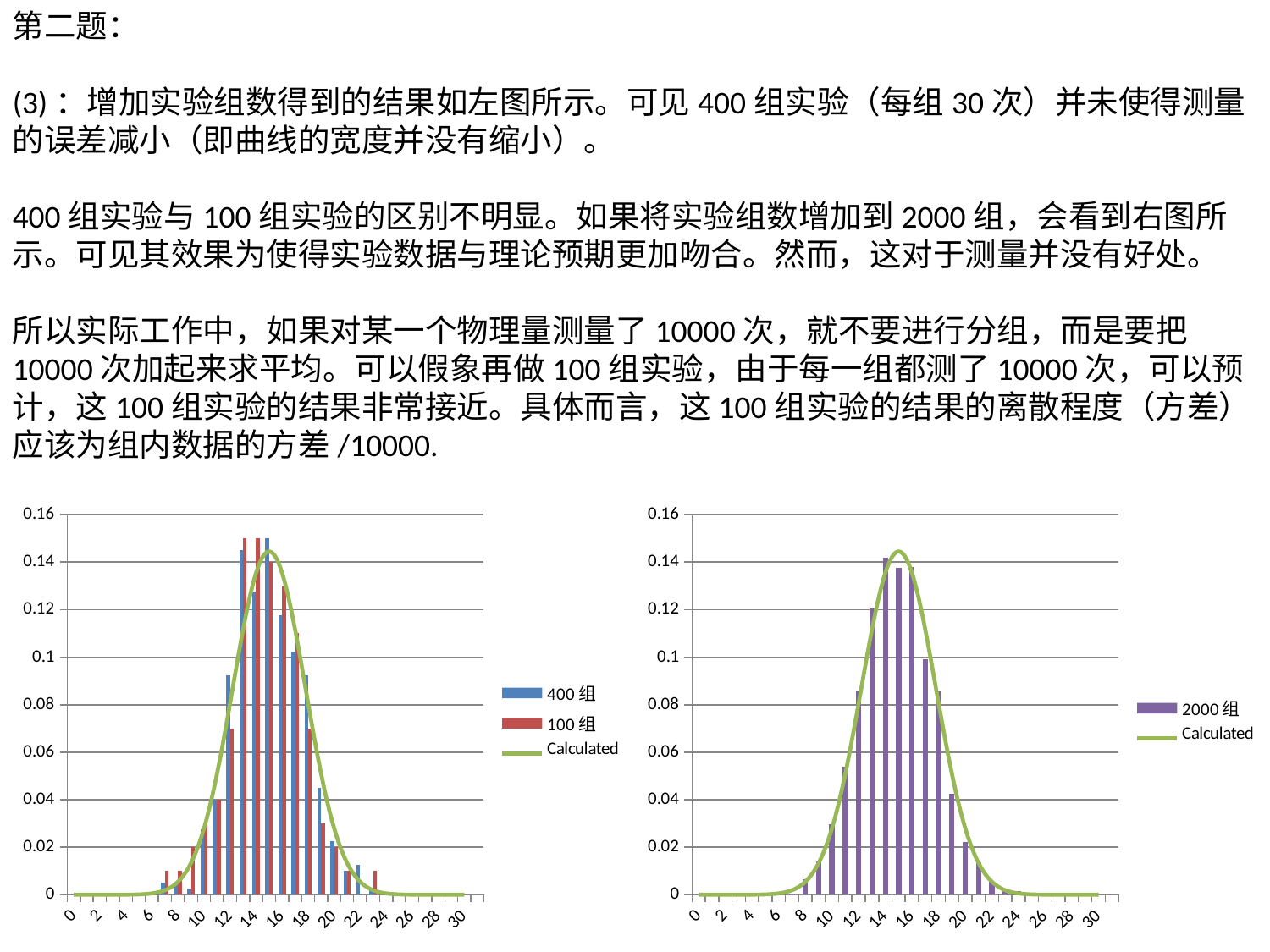

第二题：

(3)：增加实验组数得到的结果如左图所示。可见400组实验（每组30次）并未使得测量的误差减小（即曲线的宽度并没有缩小）。

400组实验与100组实验的区别不明显。如果将实验组数增加到2000组，会看到右图所示。可见其效果为使得实验数据与理论预期更加吻合。然而，这对于测量并没有好处。

所以实际工作中，如果对某一个物理量测量了10000次，就不要进行分组，而是要把10000次加起来求平均。可以假象再做100组实验，由于每一组都测了10000次，可以预计，这100组实验的结果非常接近。具体而言，这100组实验的结果的离散程度（方差）应该为组内数据的方差/10000.

### Chart

| Category | 400组 | 100组 | Calculated |
|---|---|---|---|
| 0 | 0.0 | 0.0 | 9.313225746154785e-10 |
| 1 | 0.0 | 0.0 | 2.7939677238464365e-08 |
| 2 | 0.0 | 0.0 | 4.051253199577333e-07 |
| 3 | 0.0 | 0.0 | 3.7811696529388436e-06 |
| 4 | 0.0 | 0.0 | 2.552289515733719e-05 |
| 5 | 0.0 | 0.0 | 0.0001327190548181534 |
| 6 | 0.0 | 0.0 | 0.000552996061742306 |
| 7 | 0.005 | 0.01 | 0.0018959864974021912 |
| 8 | 0.005 | 0.01 | 0.0054509611800313005 |
| 9 | 0.0025 | 0.02 | 0.013324571773409847 |
| 10 | 0.0275 | 0.03 | 0.027981600724160675 |
| 11 | 0.04 | 0.04 | 0.050875637680292136 |
| 12 | 0.0925 | 0.07 | 0.08055309299379589 |
| 13 | 0.145 | 0.15 | 0.11153505183756354 |
| 14 | 0.1275 | 0.15 | 0.13543542008847 |
| 15 | 0.15 | 0.14 | 0.144464448094368 |
| 16 | 0.1175 | 0.13 | 0.13543542008847 |
| 17 | 0.1025 | 0.11 | 0.11153505183756353 |
| 18 | 0.0925 | 0.07 | 0.08055309299379589 |
| 19 | 0.045 | 0.03 | 0.05087563768029214 |
| 20 | 0.0225 | 0.02 | 0.027981600724160675 |
| 21 | 0.01 | 0.01 | 0.013324571773409845 |
| 22 | 0.0125 | 0.0 | 0.0054509611800313005 |
| 23 | 0.0025 | 0.01 | 0.0018959864974021916 |
| 24 | 0.0 | 0.0 | 0.0005529960617423059 |
| 25 | 0.0 | 0.0 | 0.0001327190548181534 |
| 26 | 0.0 | 0.0 | 2.552289515733719e-05 |
| 27 | 0.0 | 0.0 | 3.781169652938843e-06 |
| 28 | 0.0 | 0.0 | 4.051253199577333e-07 |
| 29 | 0.0 | 0.0 | 2.7939677238464365e-08 |
| 30 | 0.0 | 0.0 | 9.313225746154785e-10 |
| More | None | None | None |

### Chart

| Category | 2000组 | Calculated |
|---|---|---|
| 0 | 0.0 | 9.313225746154785e-10 |
| 1 | 0.0 | 2.7939677238464365e-08 |
| 2 | 0.0 | 4.051253199577333e-07 |
| 3 | 0.0 | 3.7811696529388436e-06 |
| 4 | 0.0 | 2.552289515733719e-05 |
| 5 | 0.0 | 0.0001327190548181534 |
| 6 | 0.0005 | 0.000552996061742306 |
| 7 | 0.0005 | 0.0018959864974021912 |
| 8 | 0.0065 | 0.0054509611800313005 |
| 9 | 0.014 | 0.013324571773409847 |
| 10 | 0.0295 | 0.027981600724160675 |
| 11 | 0.054 | 0.050875637680292136 |
| 12 | 0.086 | 0.08055309299379589 |
| 13 | 0.1205 | 0.11153505183756354 |
| 14 | 0.142 | 0.13543542008847 |
| 15 | 0.1375 | 0.144464448094368 |
| 16 | 0.138 | 0.13543542008847 |
| 17 | 0.099 | 0.11153505183756353 |
| 18 | 0.0855 | 0.08055309299379589 |
| 19 | 0.0425 | 0.05087563768029214 |
| 20 | 0.022 | 0.027981600724160675 |
| 21 | 0.0135 | 0.013324571773409845 |
| 22 | 0.0055 | 0.0054509611800313005 |
| 23 | 0.0015 | 0.0018959864974021916 |
| 24 | 0.0015 | 0.0005529960617423059 |
| 25 | 0.0 | 0.0001327190548181534 |
| 26 | 0.0 | 2.552289515733719e-05 |
| 27 | 0.0 | 3.781169652938843e-06 |
| 28 | 0.0 | 4.051253199577333e-07 |
| 29 | 0.0 | 2.7939677238464365e-08 |
| 30 | 0.0 | 9.313225746154785e-10 |
| More | 0.0 | None |